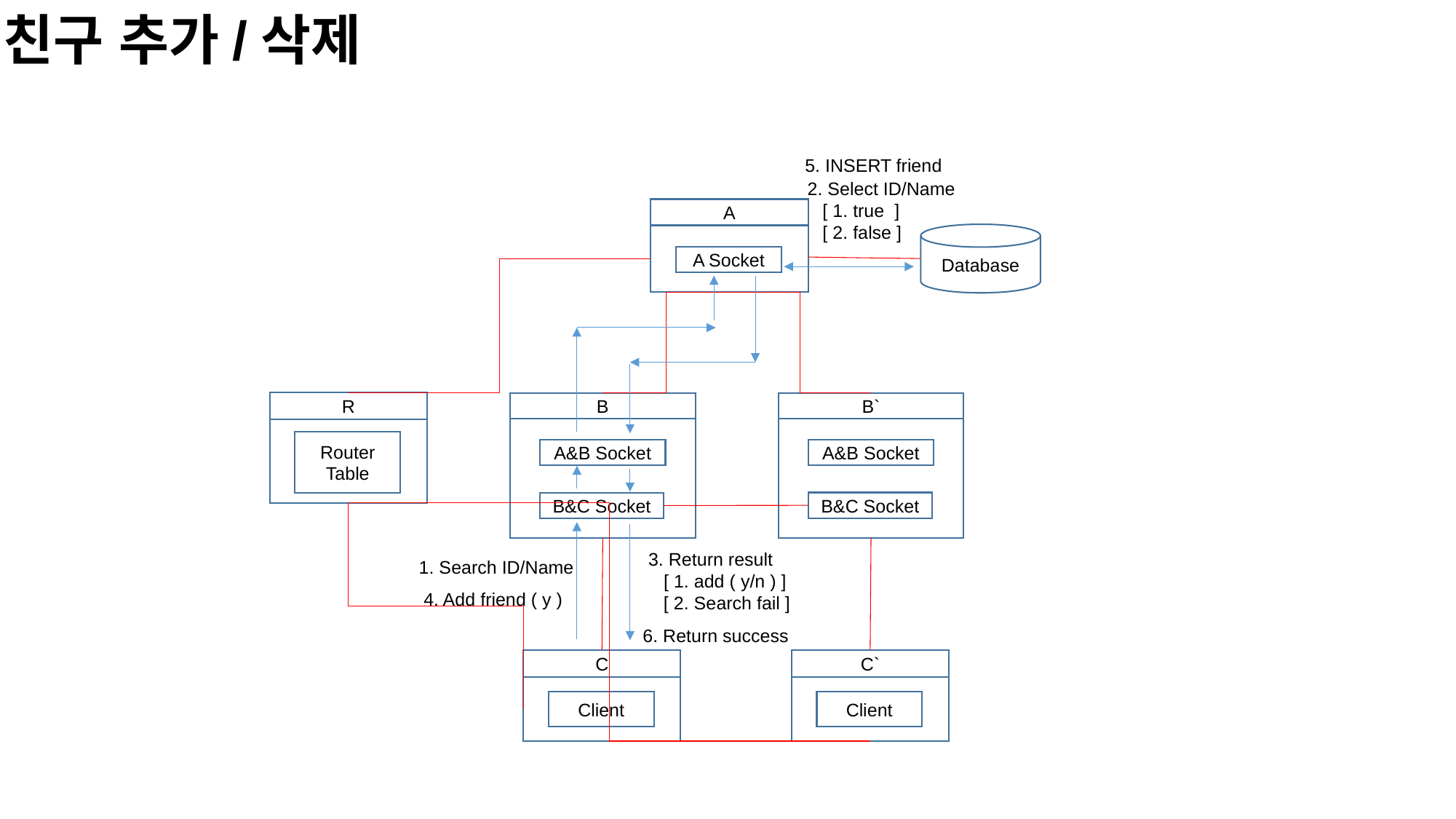

친구 추가/삭제
5. INSERT friend
2. Select ID/Name
   [ 1. true  ]
   [ 2. false ]
A

A Socket
R

Router
Table
B`

A&B Socket
B&C Socket
B

A&B Socket
B&C Socket
C

Client
C`

Client
Database
3. Return result
   [ 1. add ( y/n ) ]
   [ 2. Search fail ]
1. Search ID/Name
4. Add friend ( y )
6. Return success